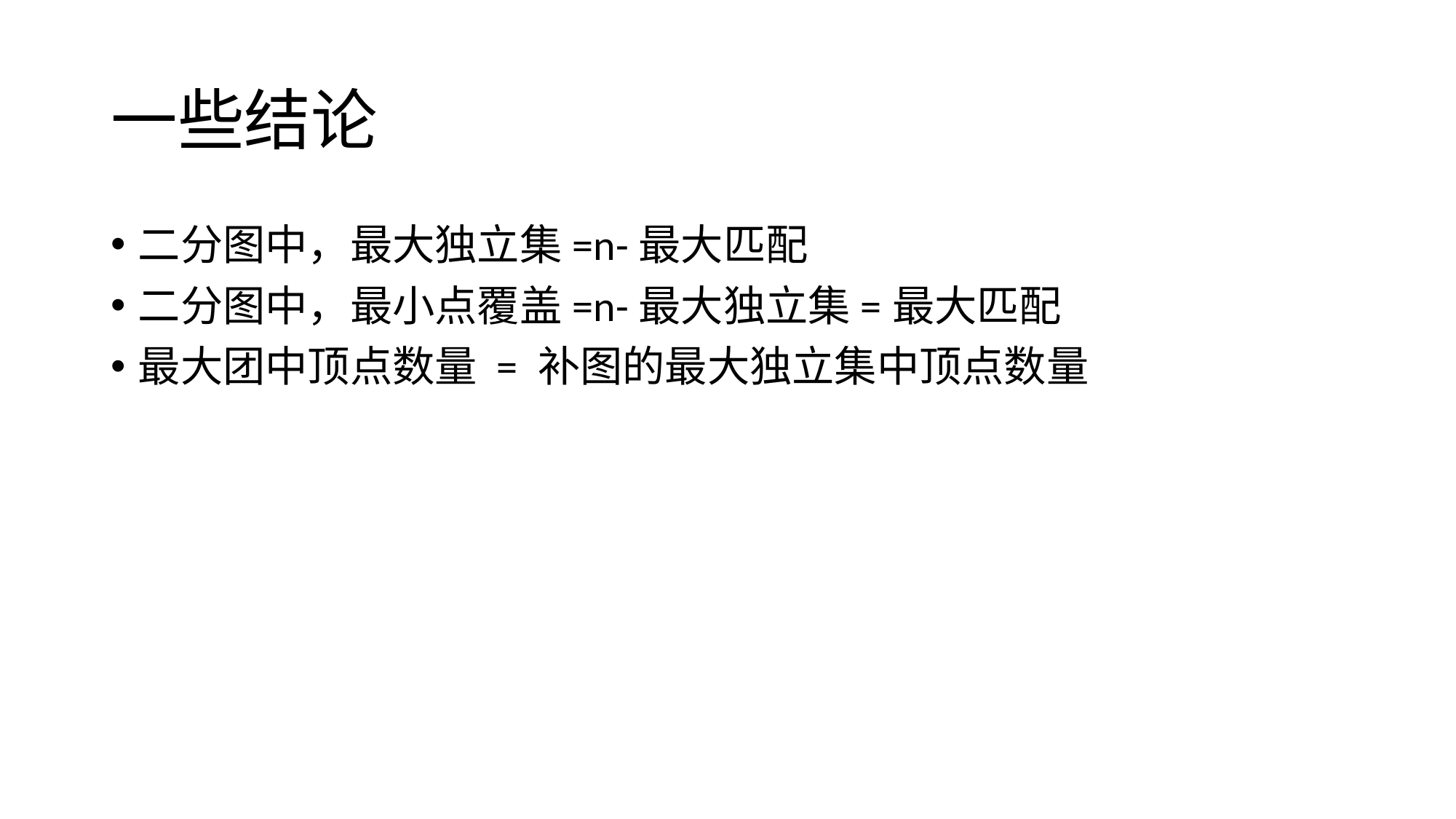

# 一些结论
二分图中，最大独立集=n-最大匹配
二分图中，最小点覆盖=n-最大独立集=最大匹配
最大团中顶点数量 = 补图的最大独立集中顶点数量